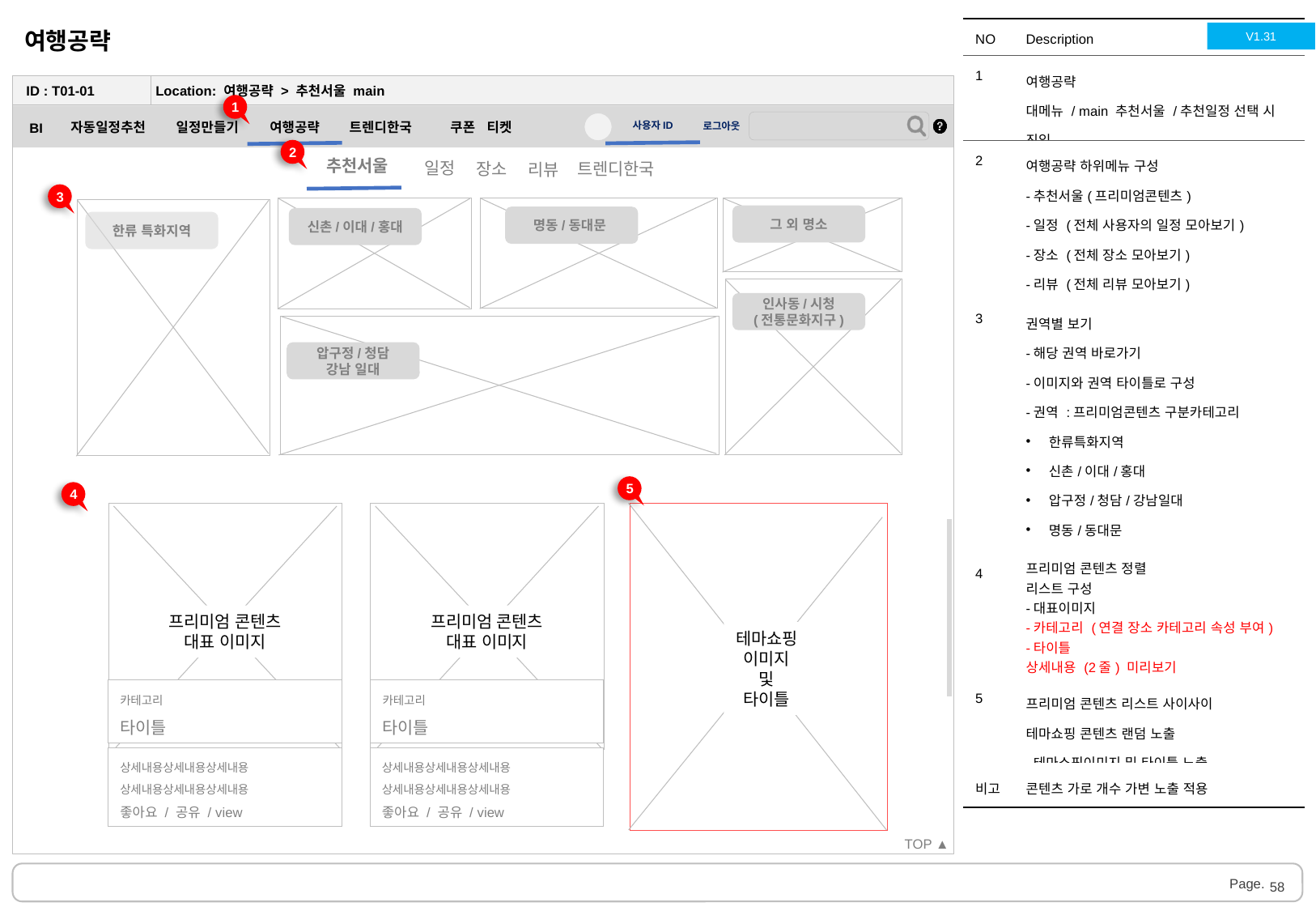

여행공략
| NO | Description |
| --- | --- |
| 1 | 여행공략 대메뉴 / main 추천서울 /추천일정 선택 시 진입 |
| 2 | 여행공략 하위메뉴 구성 -추천서울(프리미엄콘텐츠) -일정 (전체 사용자의 일정 모아보기) -장소 (전체 장소 모아보기) -리뷰 (전체 리뷰 모아보기) -트렌디한국 (트렌디한국 mall 페이지 이동) |
| 3 | 권역별 보기 -해당 권역 바로가기 -이미지와 권역 타이틀로 구성 -권역 :프리미엄콘텐츠 구분카테고리 한류특화지역 신촌/이대/홍대 압구정/청담/강남일대 명동/동대문 인사동/시청 (전통문화지구) 그외 명소 |
| 4 | 프리미엄 콘텐츠 정렬 리스트 구성 -대표이미지 -카테고리 (연결 장소 카테고리 속성 부여) -타이틀 상세내용 (2줄) 미리보기 -좋아요/공유/view 개수 표시 |
| 5 | 프리미엄 콘텐츠 리스트 사이사이 테마쇼핑 콘텐츠 랜덤 노출 -테마쇼핑이미지 및 타이틀 노출 |
| 비고 | 콘텐츠 가로 개수 가변 노출 적용 |
V1.31
ID : T01-01
Location: 여행공략 > 추천서울 main
1
2
추천서울
 일정
트렌디한국
장소
 리뷰
3

그 외 명소
명동/동대문
신촌/이대/홍대
한류 특화지역

인사동/시청
(전통문화지구)

압구정/청담
강남 일대
5
4

프리미엄 콘텐츠
대표 이미지
카테고리
타이틀
상세내용상세내용상세내용
상세내용상세내용상세내용
좋아요 / 공유 / view

프리미엄 콘텐츠
대표 이미지
카테고리
타이틀
상세내용상세내용상세내용
상세내용상세내용상세내용
좋아요 / 공유 / view

테마쇼핑
이미지
및
타이틀
TOP ▲
58